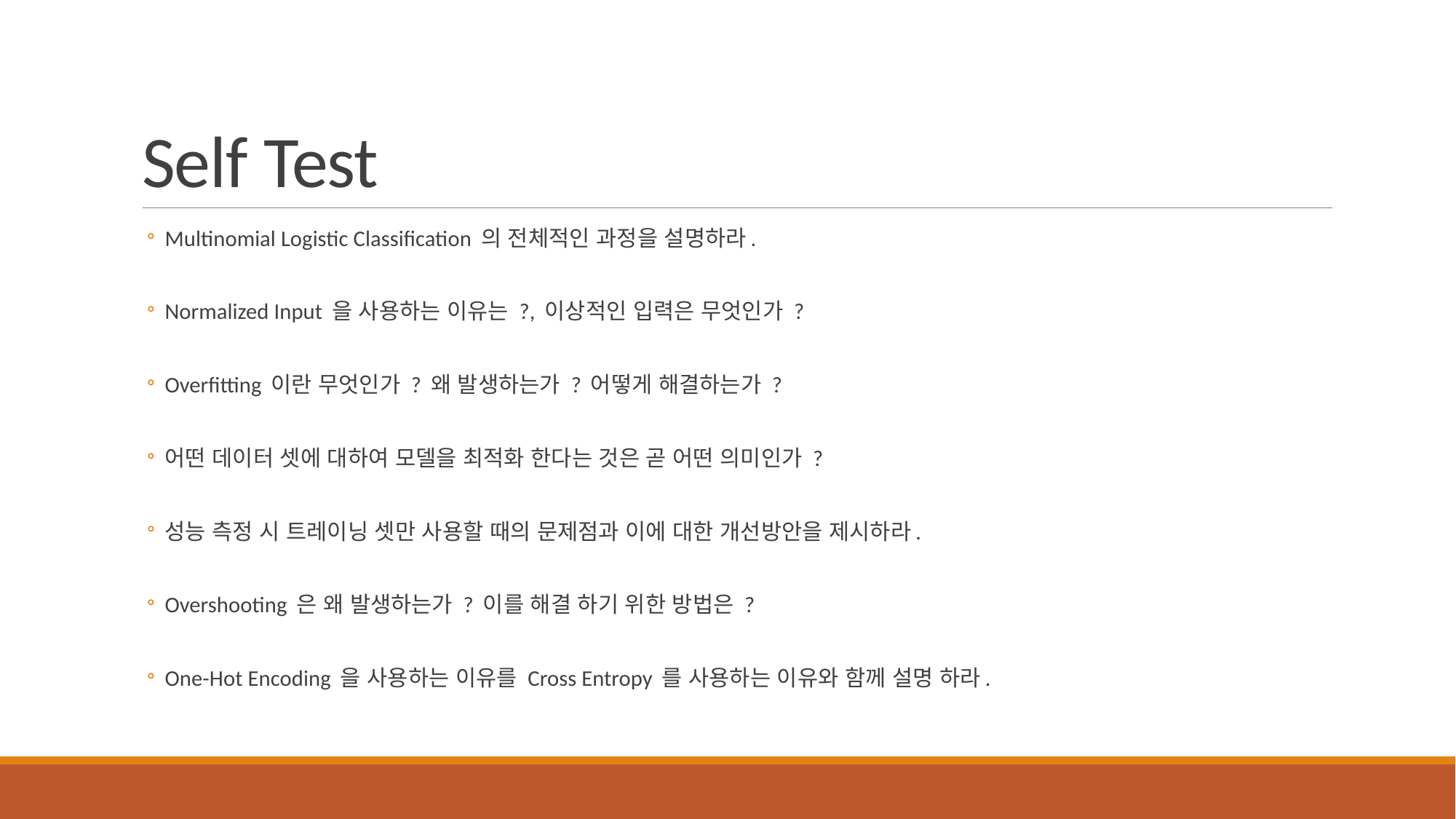

# Self Test
Multinomial Logistic Classification 의 전체적인 과정을 설명하라.

Normalized Input 을 사용하는 이유는 ?, 이상적인 입력은 무엇인가 ?

Overfitting 이란 무엇인가 ? 왜 발생하는가 ? 어떻게 해결하는가 ?

어떤 데이터 셋에 대하여 모델을 최적화 한다는 것은 곧 어떤 의미인가 ?

성능 측정 시 트레이닝 셋만 사용할 때의 문제점과 이에 대한 개선방안을 제시하라.

Overshooting 은 왜 발생하는가 ? 이를 해결 하기 위한 방법은 ?

One-Hot Encoding 을 사용하는 이유를 Cross Entropy 를 사용하는 이유와 함께 설명 하라.